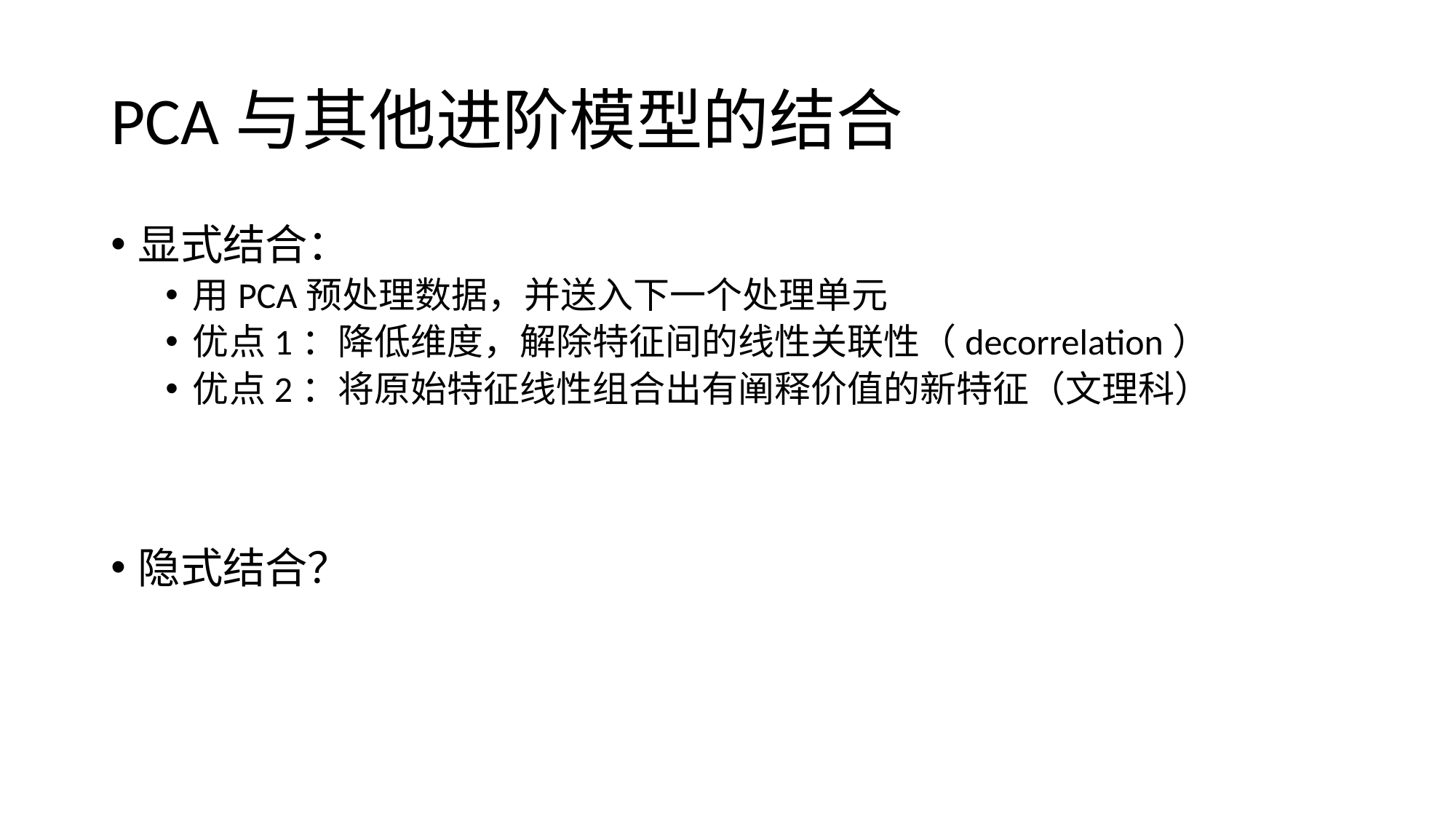

# PCA与其他进阶模型的结合
显式结合：
用PCA预处理数据，并送入下一个处理单元
优点1：降低维度，解除特征间的线性关联性（decorrelation）
优点2：将原始特征线性组合出有阐释价值的新特征（文理科）

隐式结合？